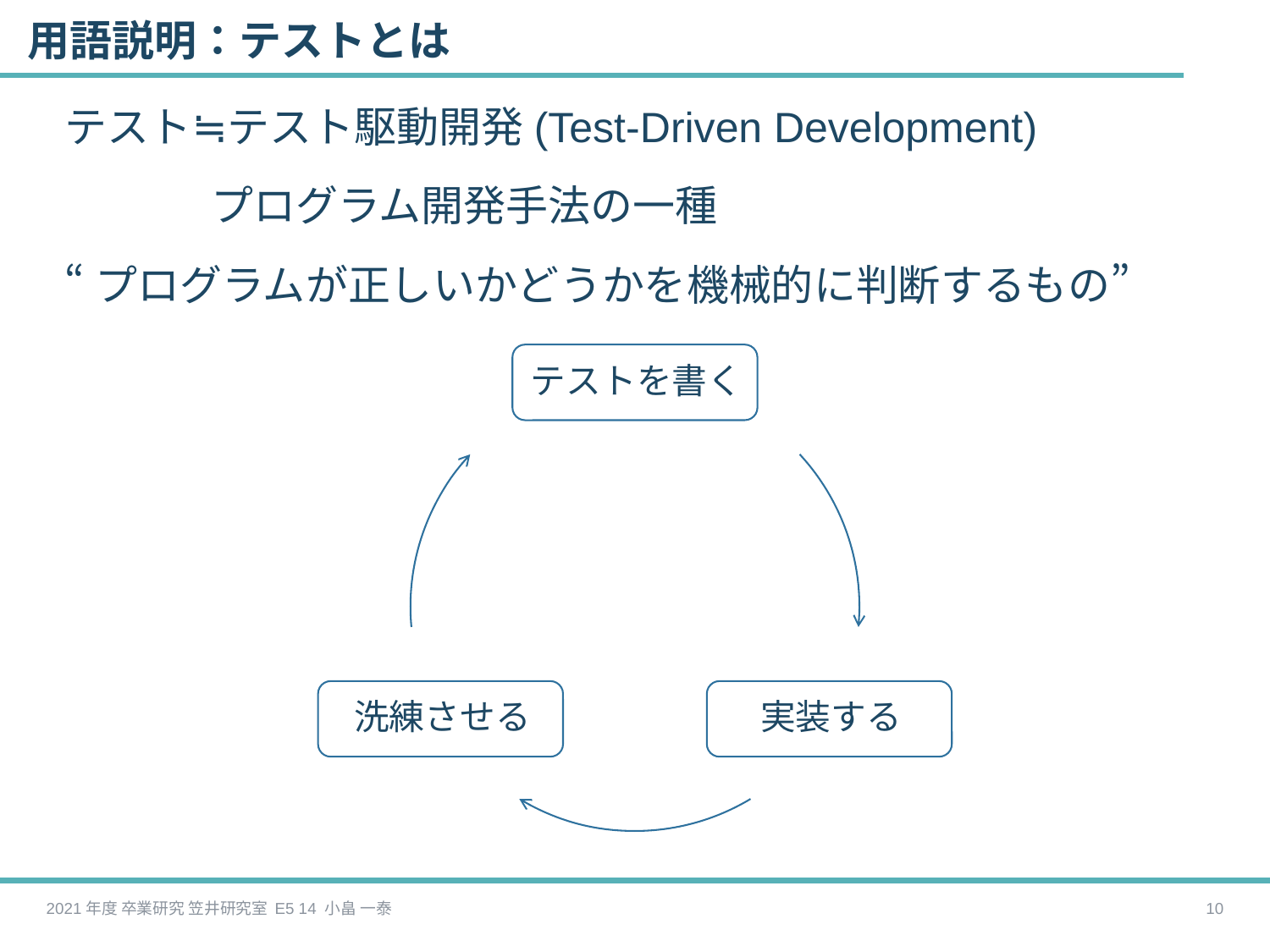

# 用語説明：テストとは
テスト≒テスト駆動開発(Test-Driven Development)
　　　  プログラム開発手法の一種
“プログラムが正しいかどうかを機械的に判断するもの”
テストを書く
実装する
洗練させる
2021年度 卒業研究 笠井研究室 E5 14 小畠 一泰
10